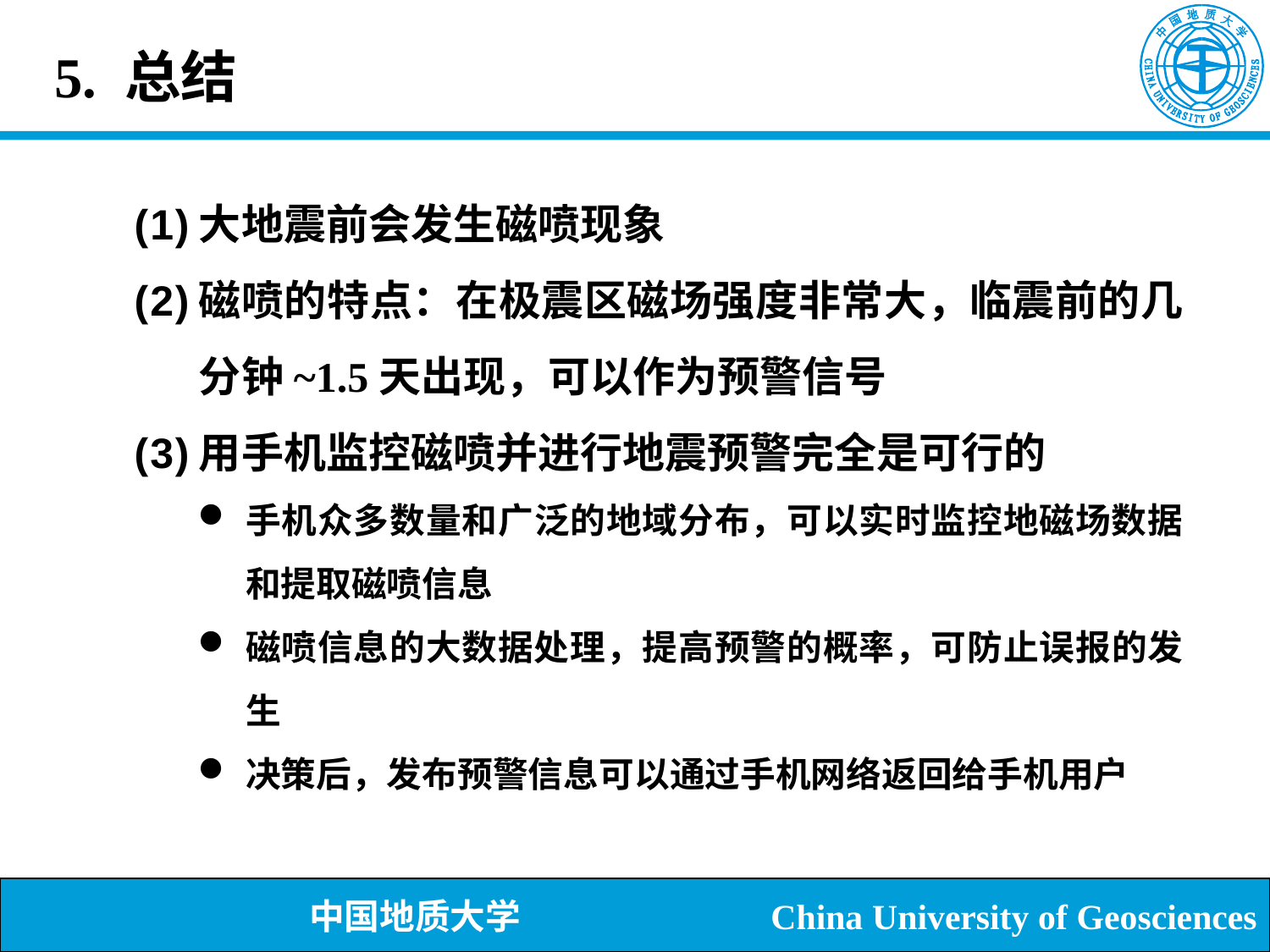

# 5. 总结
大地震前会发生磁喷现象
磁喷的特点：在极震区磁场强度非常大，临震前的几分钟~1.5天出现，可以作为预警信号
用手机监控磁喷并进行地震预警完全是可行的
手机众多数量和广泛的地域分布，可以实时监控地磁场数据和提取磁喷信息
磁喷信息的大数据处理，提高预警的概率，可防止误报的发生
决策后，发布预警信息可以通过手机网络返回给手机用户